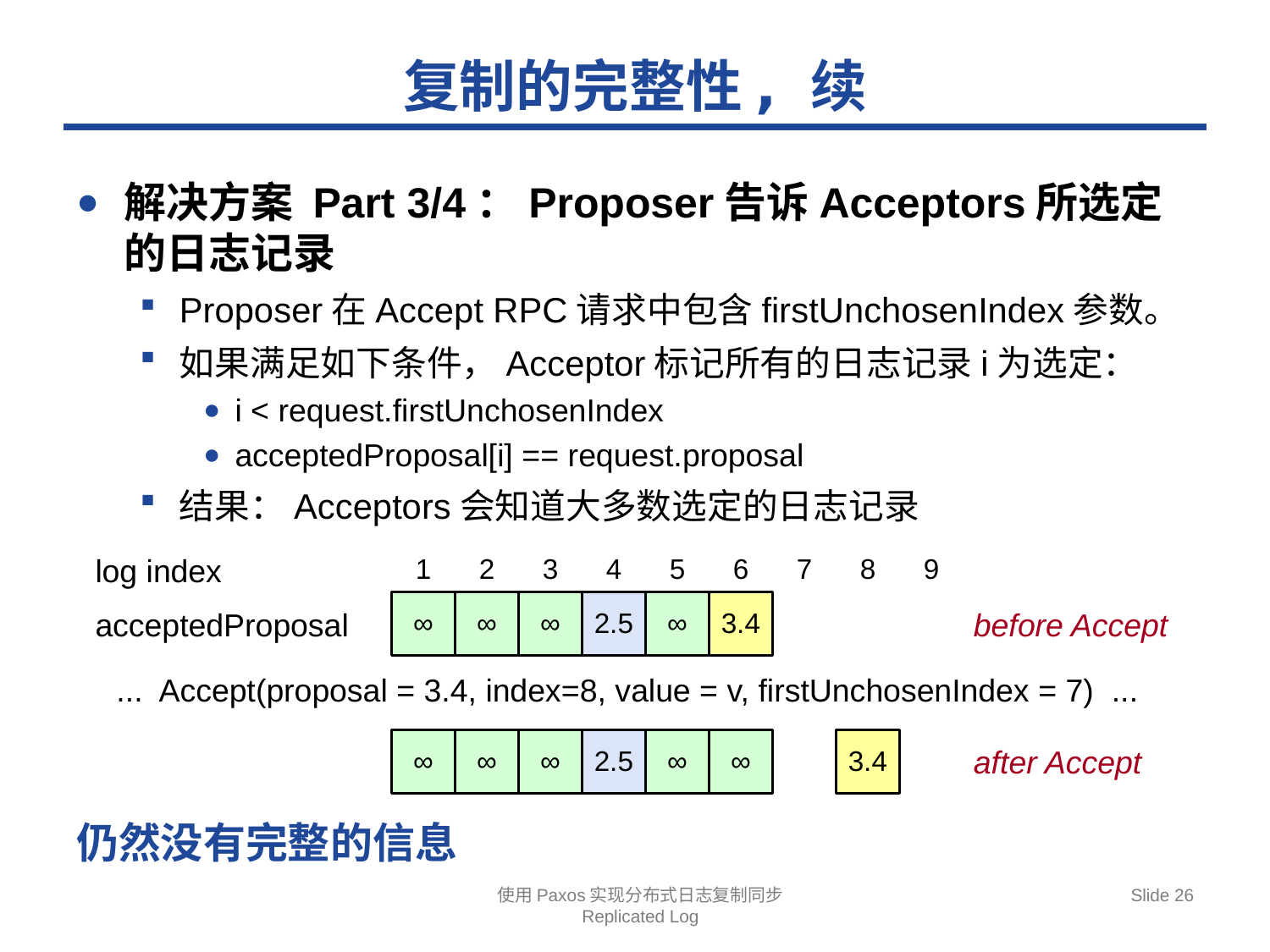

# 复制的完整性, 续
解决方案 Part 3/4：Proposer告诉Acceptors所选定的日志记录
Proposer在Accept RPC请求中包含firstUnchosenIndex参数。
如果满足如下条件，Acceptor标记所有的日志记录i为选定：
i < request.firstUnchosenIndex
acceptedProposal[i] == request.proposal
结果：Acceptors会知道大多数选定的日志记录

仍然没有完整的信息
1
2
3
4
5
6
7
8
9
log index
∞
∞
∞
2.5
∞
3.4
acceptedProposal
before Accept
...  Accept(proposal = 3.4, index=8, value = v, firstUnchosenIndex = 7)  ...
∞
∞
∞
2.5
∞
∞
3.4
after Accept

使用Paxos实现分布式日志复制同步
Replicated Log
Slide 26